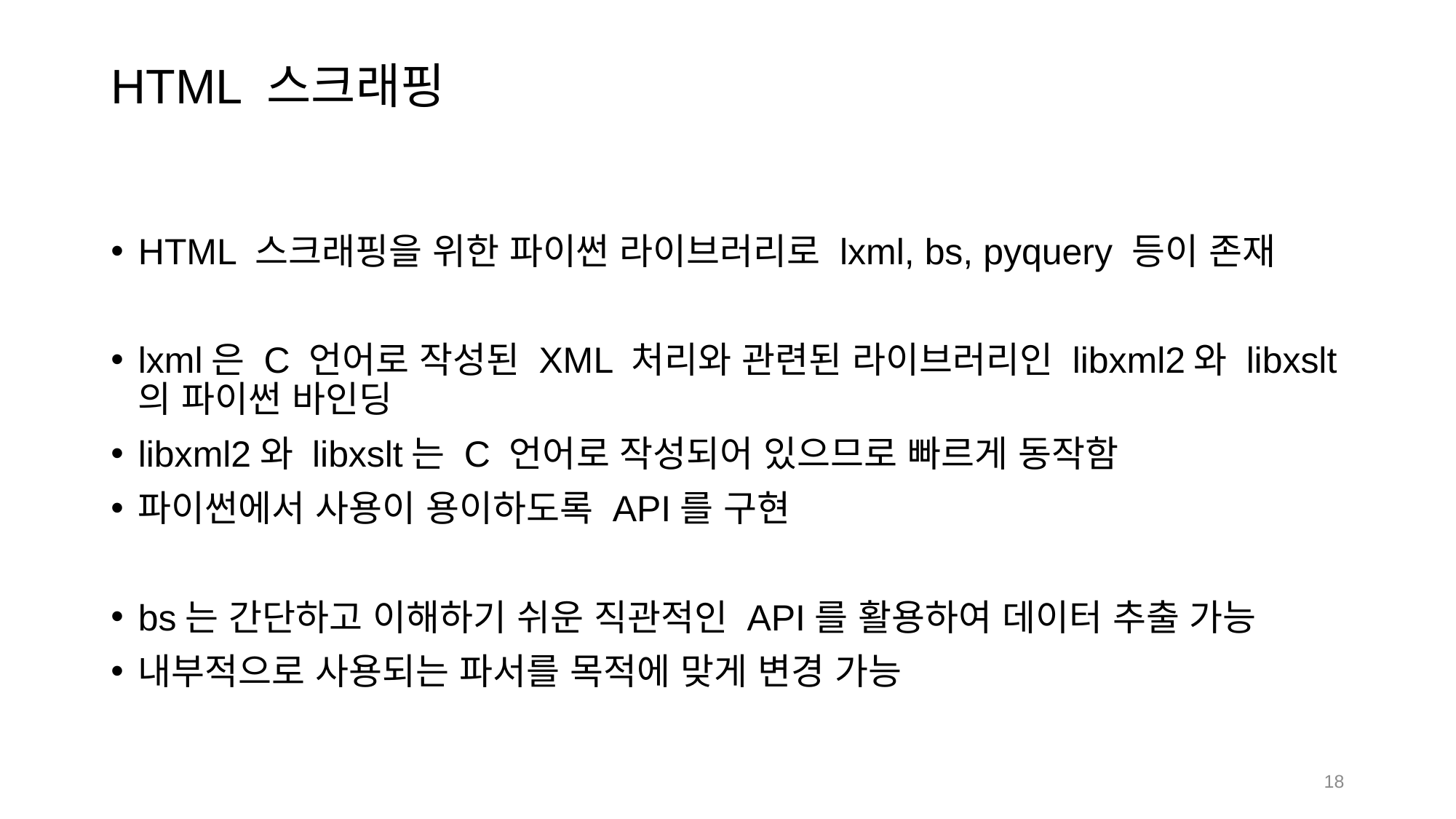

# HTML 스크래핑

HTML 스크래핑을 위한 파이썬 라이브러리로 lxml, bs, pyquery 등이 존재

lxml은 C 언어로 작성된 XML 처리와 관련된 라이브러리인 libxml2와 libxslt의 파이썬 바인딩
libxml2와 libxslt는 C 언어로 작성되어 있으므로 빠르게 동작함
파이썬에서 사용이 용이하도록 API를 구현

bs는 간단하고 이해하기 쉬운 직관적인 API를 활용하여 데이터 추출 가능
내부적으로 사용되는 파서를 목적에 맞게 변경 가능

18